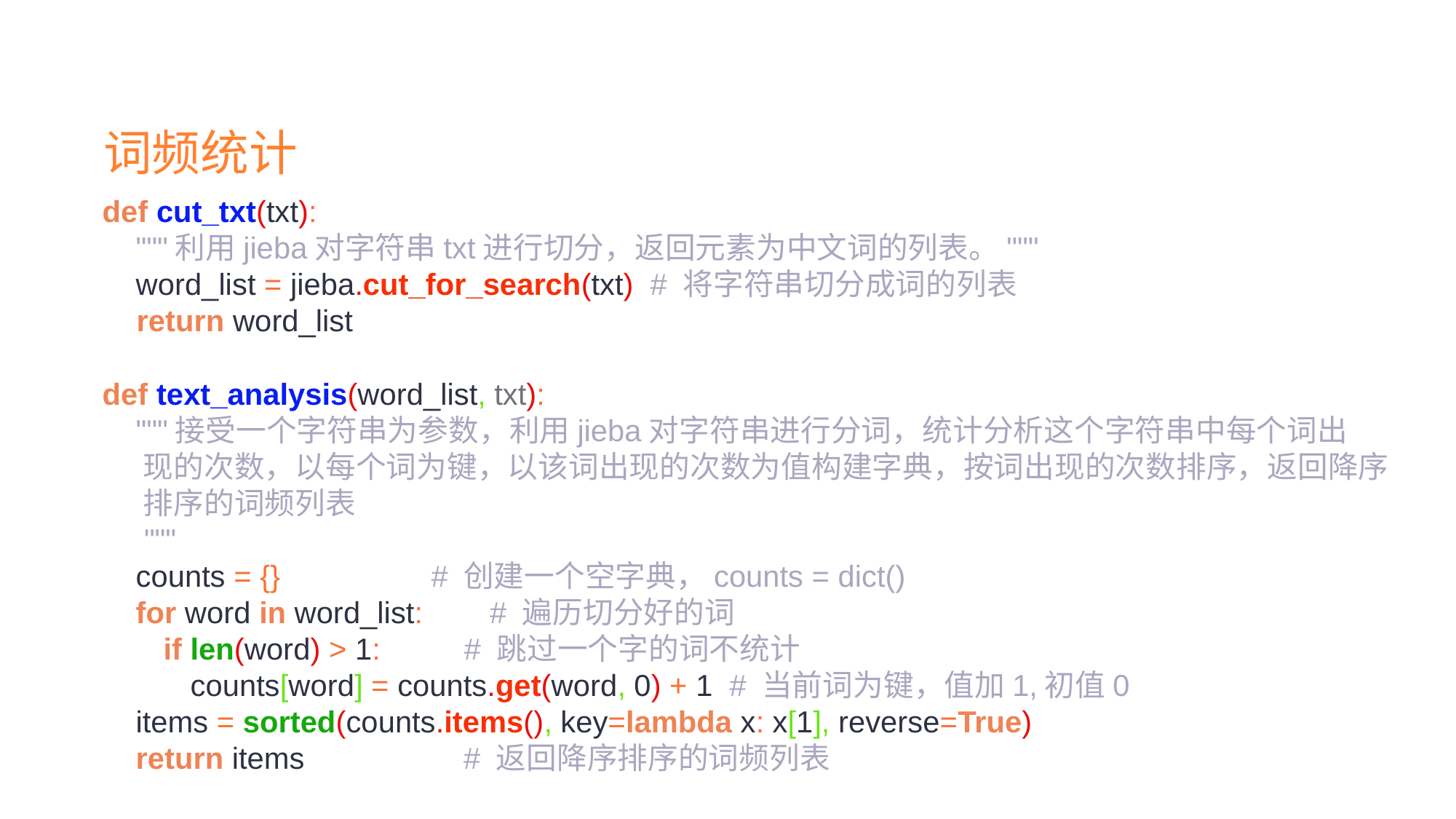

词频统计
def cut_txt(txt):
    """利用jieba对字符串txt进行切分，返回元素为中文词的列表。"""
    word_list = jieba.cut_for_search(txt)  # 将字符串切分成词的列表
    return word_list
def text_analysis(word_list, txt):
    """接受一个字符串为参数，利用jieba对字符串进行分词，统计分析这个字符串中每个词出
     现的次数，以每个词为键，以该词出现的次数为值构建字典，按词出现的次数排序，返回降序
     排序的词频列表
     """
    counts = {}                  # 创建一个空字典，counts = dict()
    for word in word_list:        # 遍历切分好的词
        if len(word) > 1:          # 跳过一个字的词不统计
            counts[word] = counts.get(word, 0) + 1  # 当前词为键，值加1,初值0
    items = sorted(counts.items(), key=lambda x: x[1], reverse=True)
    return items                   # 返回降序排序的词频列表